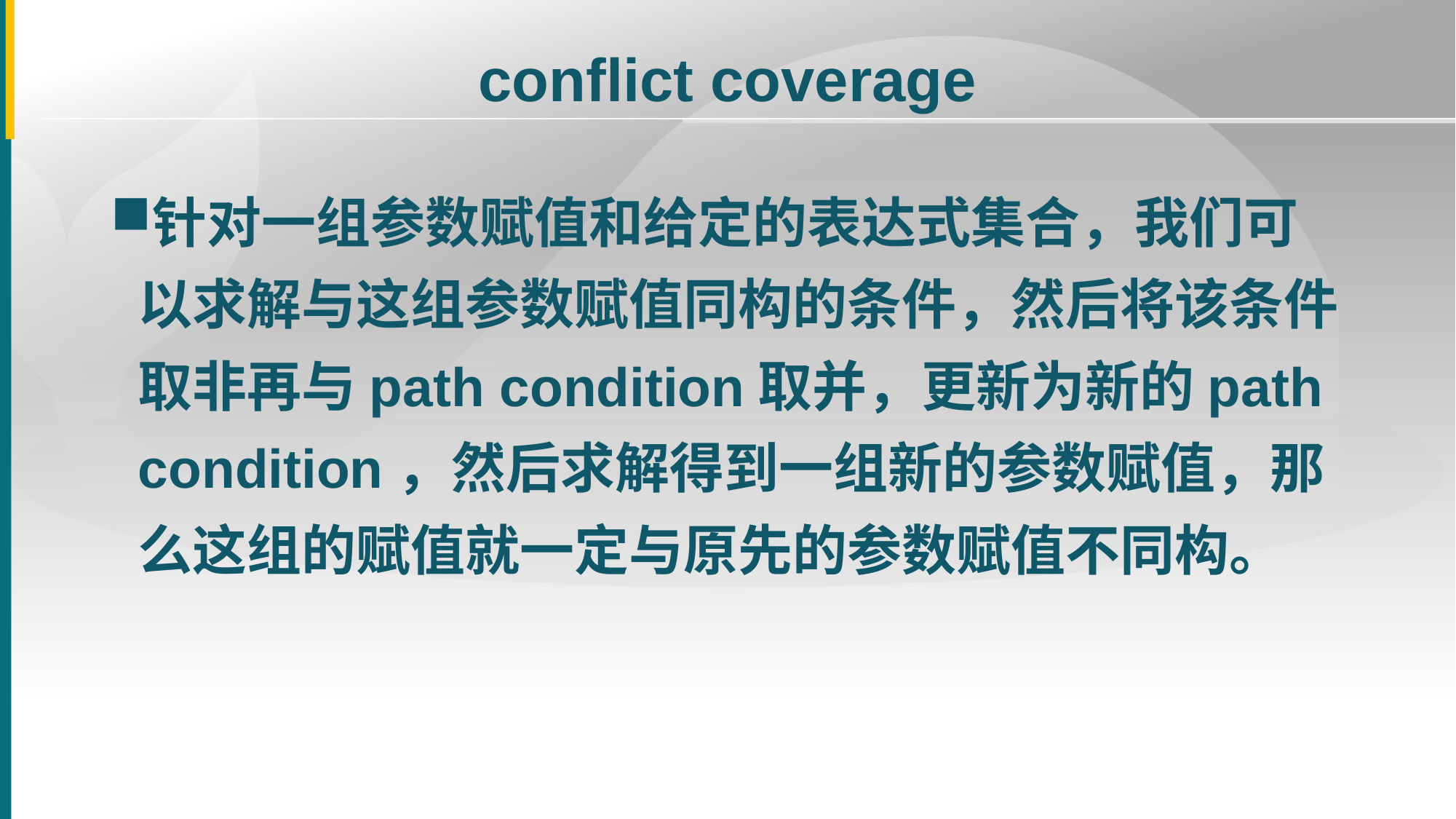

# conflict coverage
针对一组参数赋值和给定的表达式集合，我们可以求解与这组参数赋值同构的条件，然后将该条件取非再与path condition取并，更新为新的path condition，然后求解得到一组新的参数赋值，那么这组的赋值就一定与原先的参数赋值不同构。